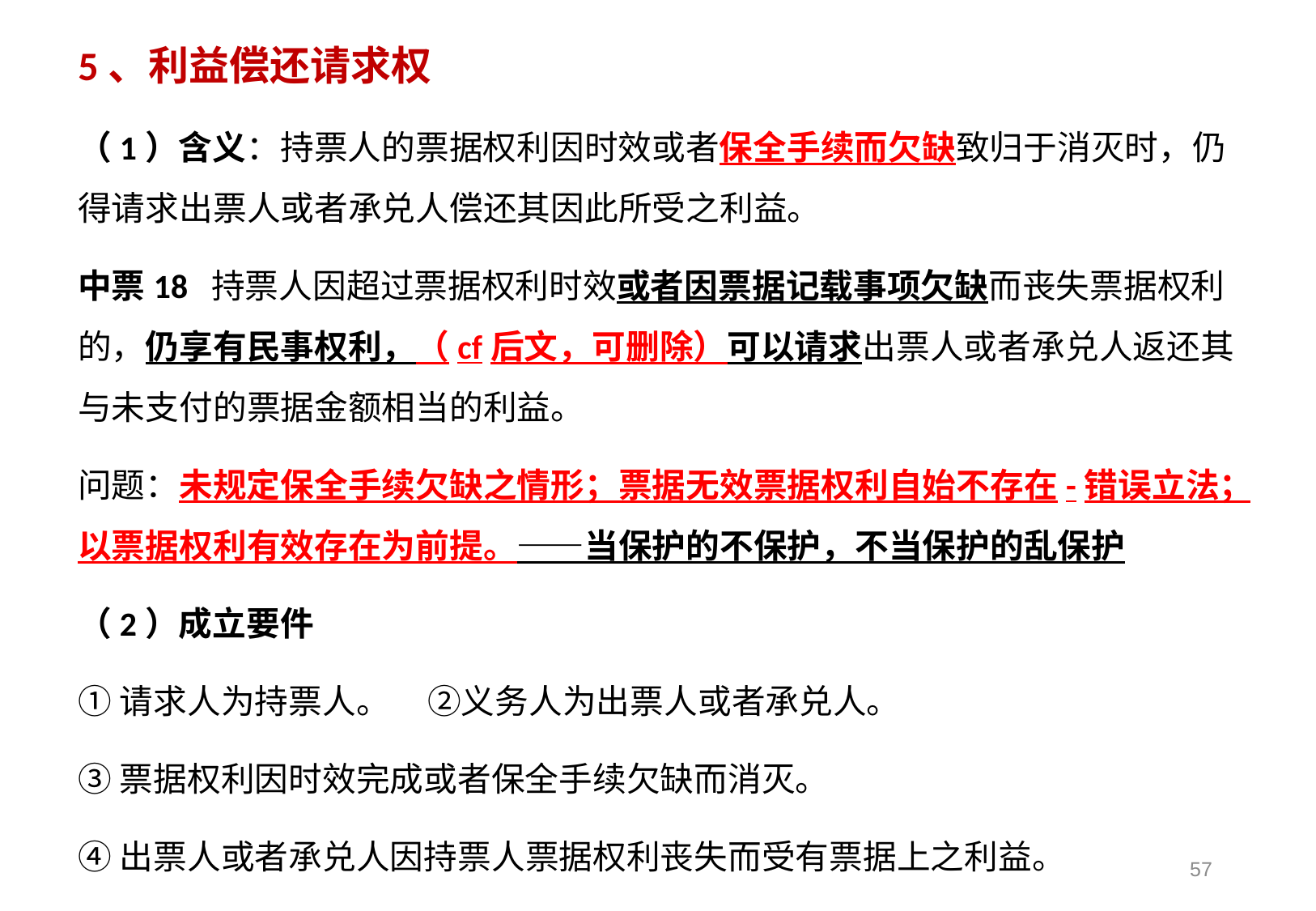

5、利益偿还请求权
（1）含义：持票人的票据权利因时效或者保全手续而欠缺致归于消灭时，仍得请求出票人或者承兑人偿还其因此所受之利益。
中票18  持票人因超过票据权利时效或者因票据记载事项欠缺而丧失票据权利的，仍享有民事权利，（cf后文，可删除）可以请求出票人或者承兑人返还其与未支付的票据金额相当的利益。
问题：未规定保全手续欠缺之情形；票据无效票据权利自始不存在-错误立法；以票据权利有效存在为前提。——当保护的不保护，不当保护的乱保护
（2）成立要件
①请求人为持票人。     ②义务人为出票人或者承兑人。
③票据权利因时效完成或者保全手续欠缺而消灭。
④出票人或者承兑人因持票人票据权利丧失而受有票据上之利益。
57